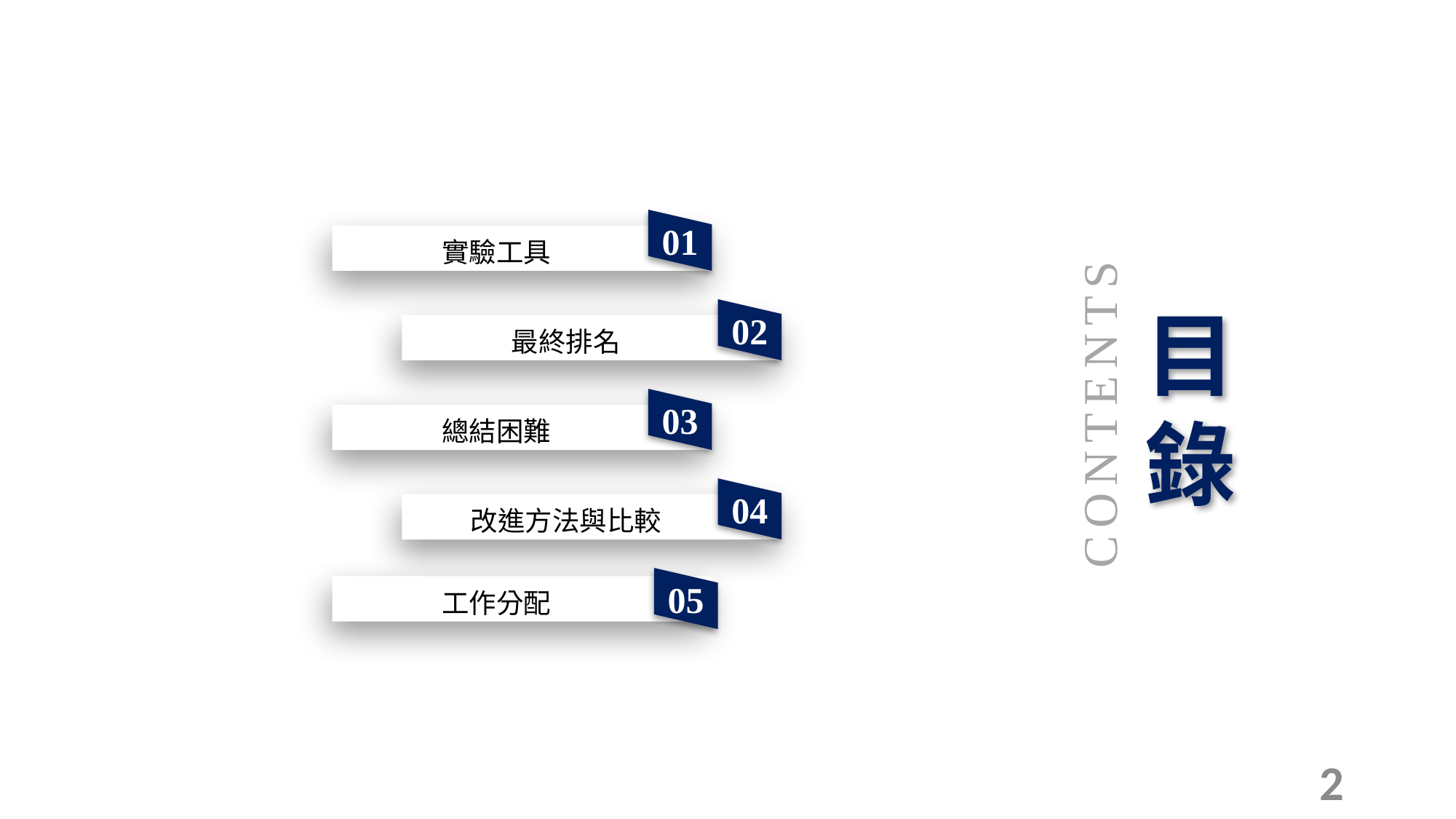

01
實驗工具
02
最終排名
目錄
CONTENTS
03
總結困難
04
改進方法與比較
05
工作分配
2